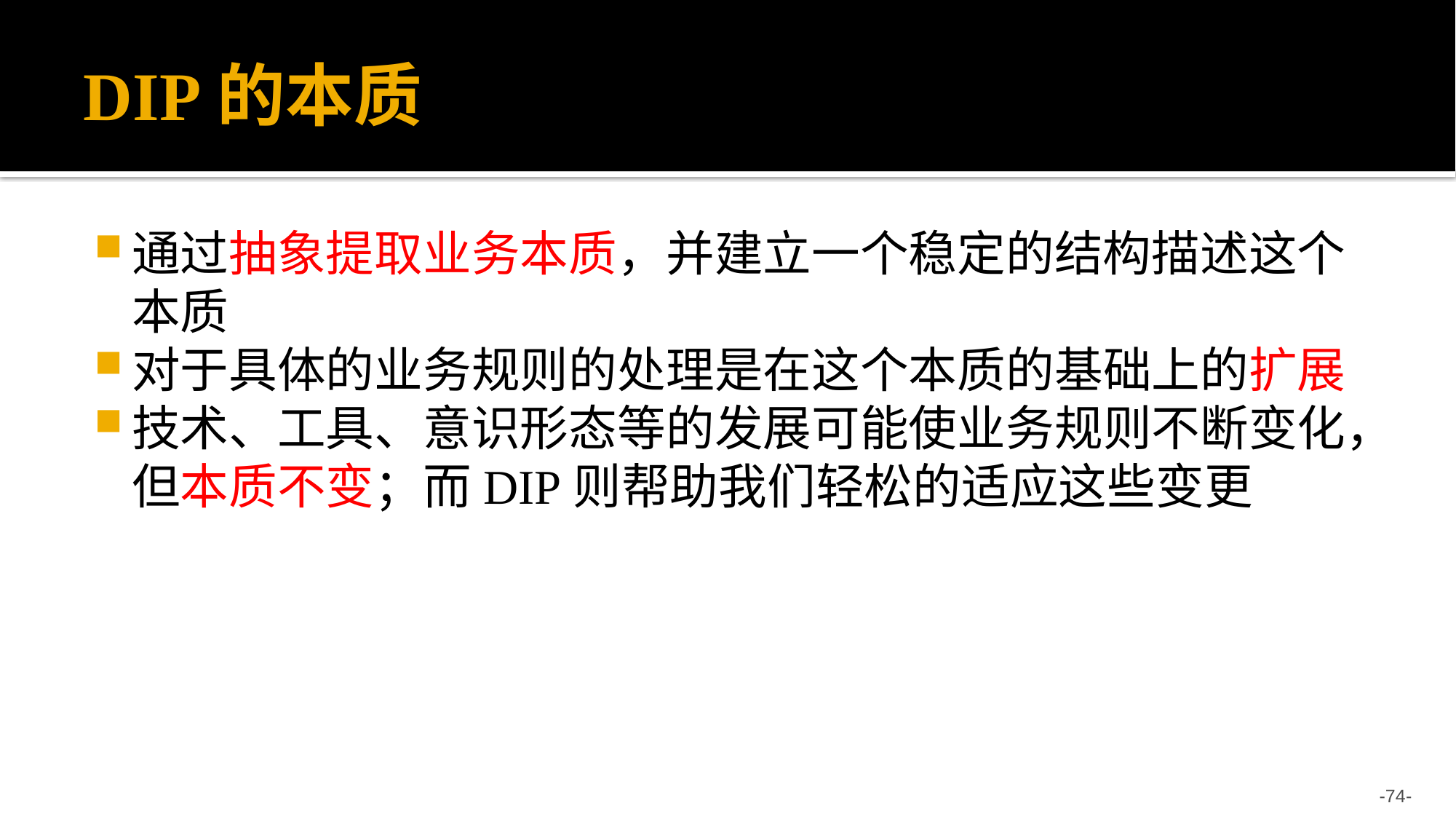

# DIP的本质
通过抽象提取业务本质，并建立一个稳定的结构描述这个本质
对于具体的业务规则的处理是在这个本质的基础上的扩展
技术、工具、意识形态等的发展可能使业务规则不断变化，但本质不变；而DIP则帮助我们轻松的适应这些变更
-74-